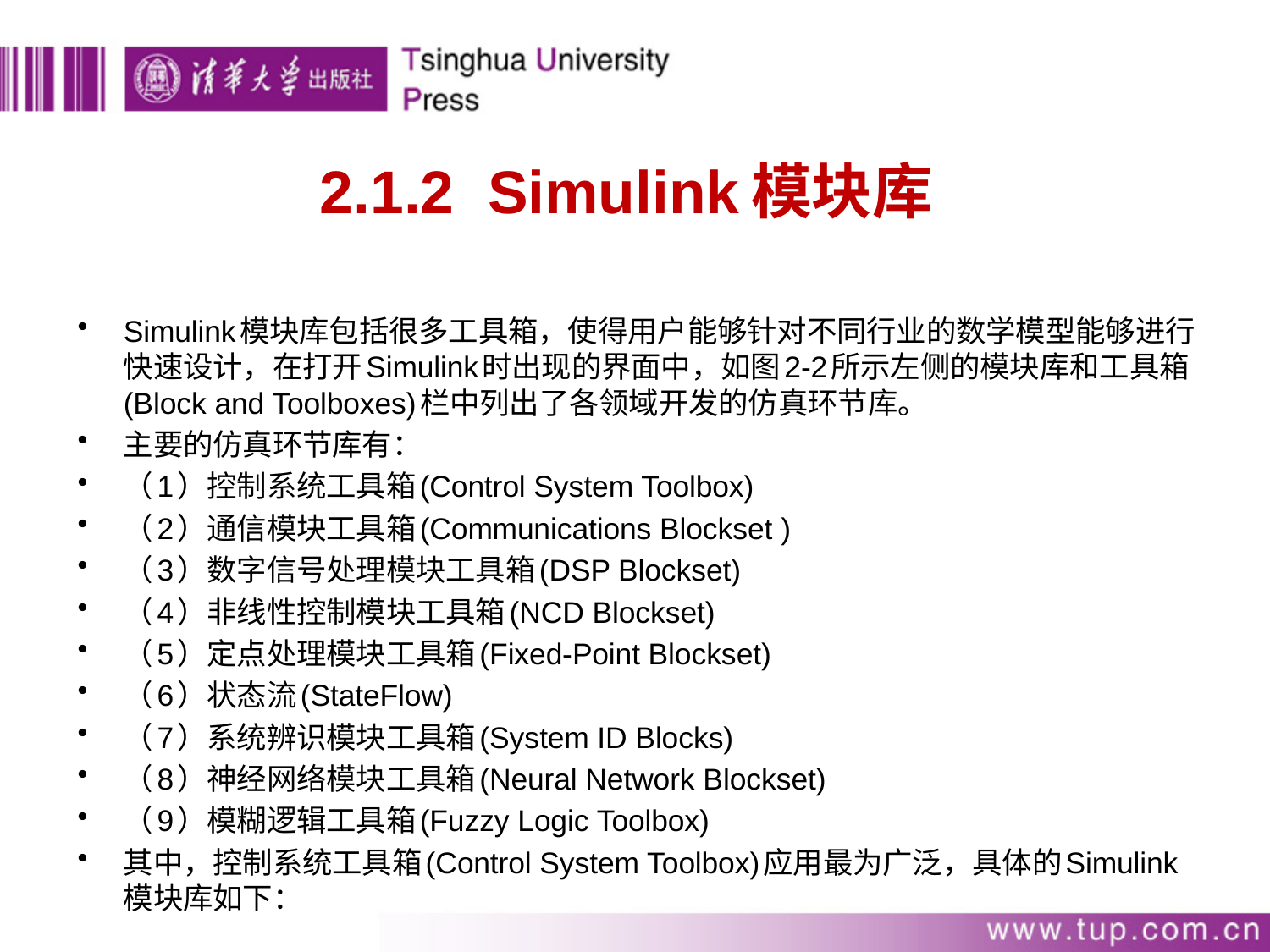

# 2.1.2  Simulink模块库
Simulink模块库包括很多工具箱，使得用户能够针对不同行业的数学模型能够进行快速设计，在打开Simulink时出现的界面中，如图2-2所示左侧的模块库和工具箱(Block and Toolboxes)栏中列出了各领域开发的仿真环节库。
主要的仿真环节库有：
（1）控制系统工具箱(Control System Toolbox)
（2）通信模块工具箱(Communications Blockset )
（3）数字信号处理模块工具箱(DSP Blockset)
（4）非线性控制模块工具箱(NCD Blockset)
（5）定点处理模块工具箱(Fixed-Point Blockset)
（6）状态流(StateFlow)
（7）系统辨识模块工具箱(System ID Blocks)
（8）神经网络模块工具箱(Neural Network Blockset)
（9）模糊逻辑工具箱(Fuzzy Logic Toolbox)
其中，控制系统工具箱(Control System Toolbox)应用最为广泛，具体的Simulink模块库如下：